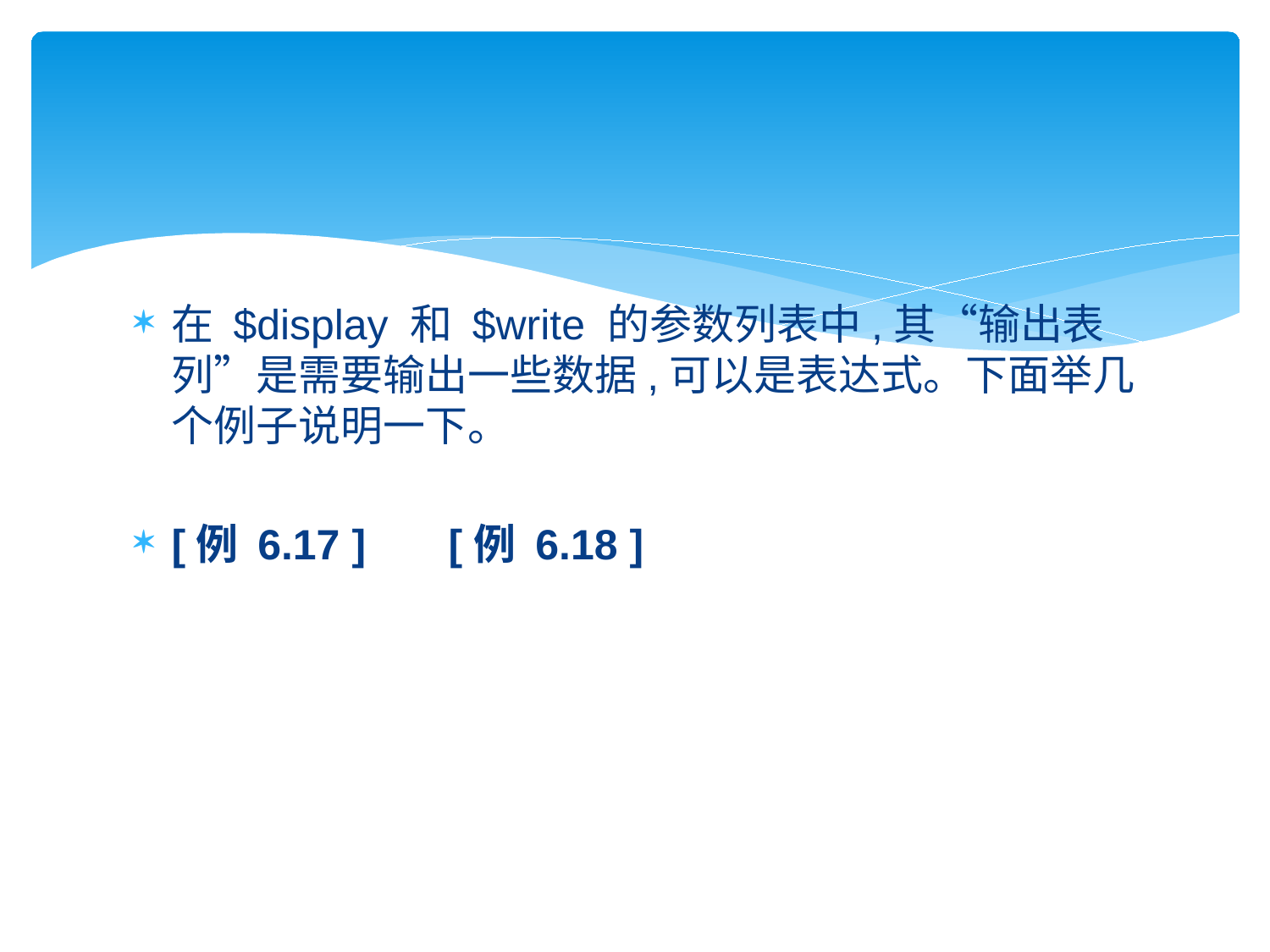

#
在 $display 和 $write 的参数列表中,其“输出表列”是需要输出一些数据,可以是表达式。下面举几个例子说明一下。

[例 6.17 ]       [例 6.18 ]